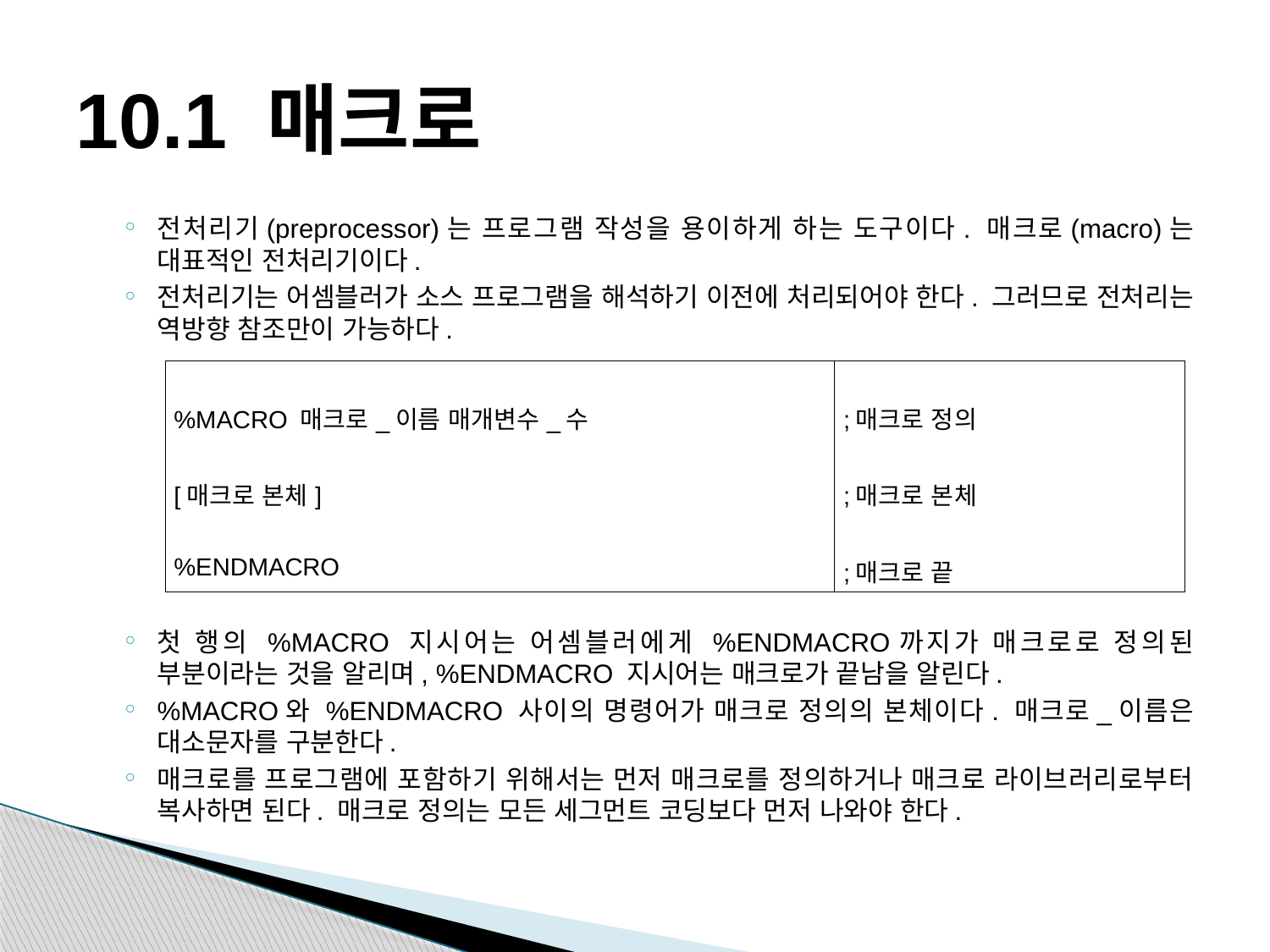

# 10.1 매크로
전처리기(preprocessor)는 프로그램 작성을 용이하게 하는 도구이다. 매크로(macro)는 대표적인 전처리기이다.
전처리기는 어셈블러가 소스 프로그램을 해석하기 이전에 처리되어야 한다. 그러므로 전처리는 역방향 참조만이 가능하다.

첫 행의 %MACRO 지시어는 어셈블러에게 %ENDMACRO까지가 매크로로 정의된 부분이라는 것을 알리며, %ENDMACRO 지시어는 매크로가 끝남을 알린다.
%MACRO와 %ENDMACRO 사이의 명령어가 매크로 정의의 본체이다. 매크로_이름은 대소문자를 구분한다.
매크로를 프로그램에 포함하기 위해서는 먼저 매크로를 정의하거나 매크로 라이브러리로부터 복사하면 된다. 매크로 정의는 모든 세그먼트 코딩보다 먼저 나와야 한다.
| %MACRO 매크로\_이름 매개변수\_수 | ;매크로 정의 |
| --- | --- |
| [매크로 본체] | ;매크로 본체 |
| %ENDMACRO | ;매크로 끝 |